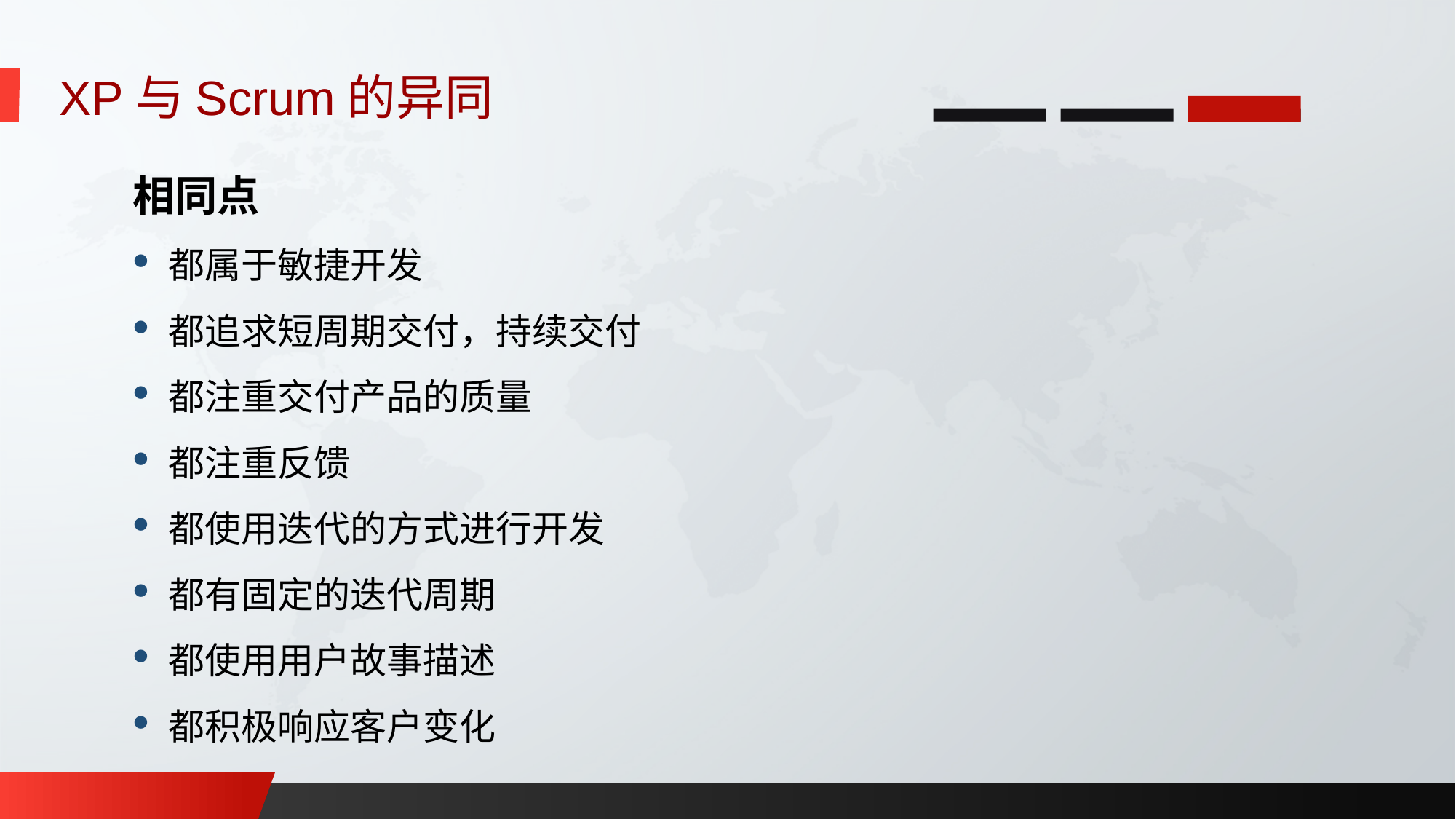

XP与Scrum的异同

相同点
都属于敏捷开发
都追求短周期交付，持续交付
都注重交付产品的质量
都注重反馈
都使用迭代的方式进行开发
都有固定的迭代周期
都使用用户故事描述
都积极响应客户变化